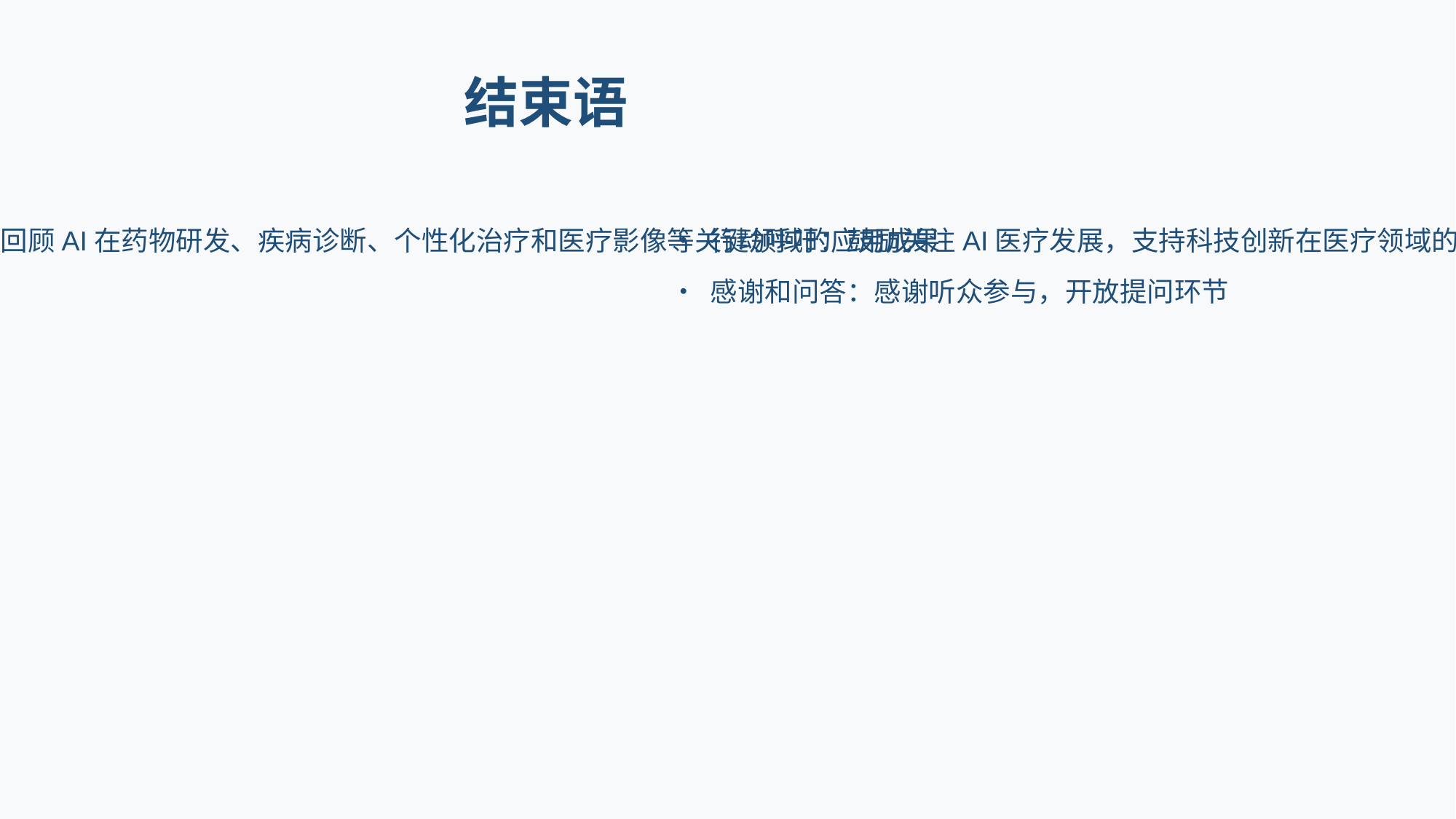

# 结束语

• 总结要点：回顾AI在药物研发、疾病诊断、个性化治疗和医疗影像等关键领域的应用成果
• 行动呼吁：鼓励关注AI医疗发展，支持科技创新在医疗领域的应用
• 感谢和问答：感谢听众参与，开放提问环节